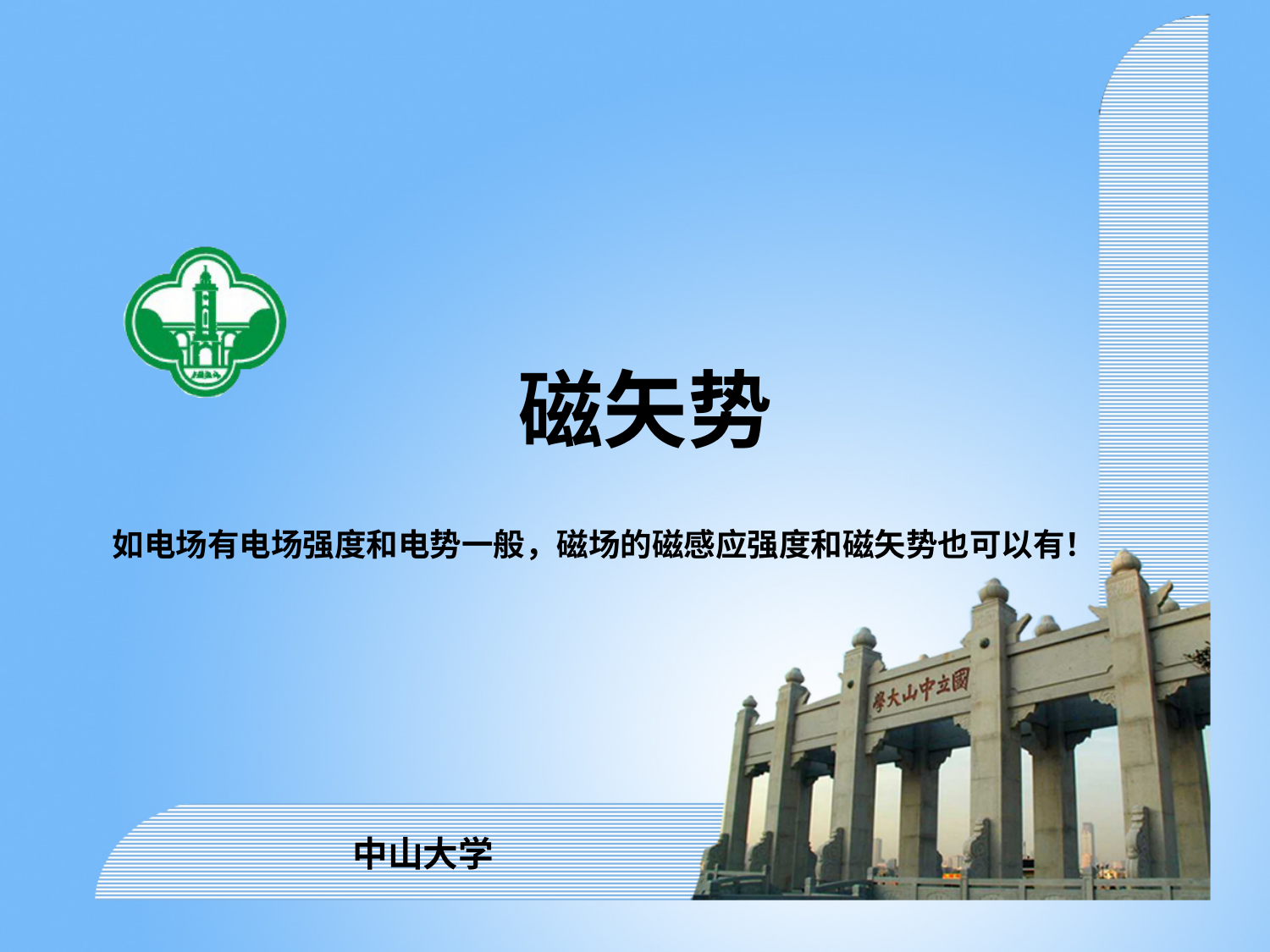

# 磁矢势
如电场有电场强度和电势一般，磁场的磁感应强度和磁矢势也可以有！
中山大学